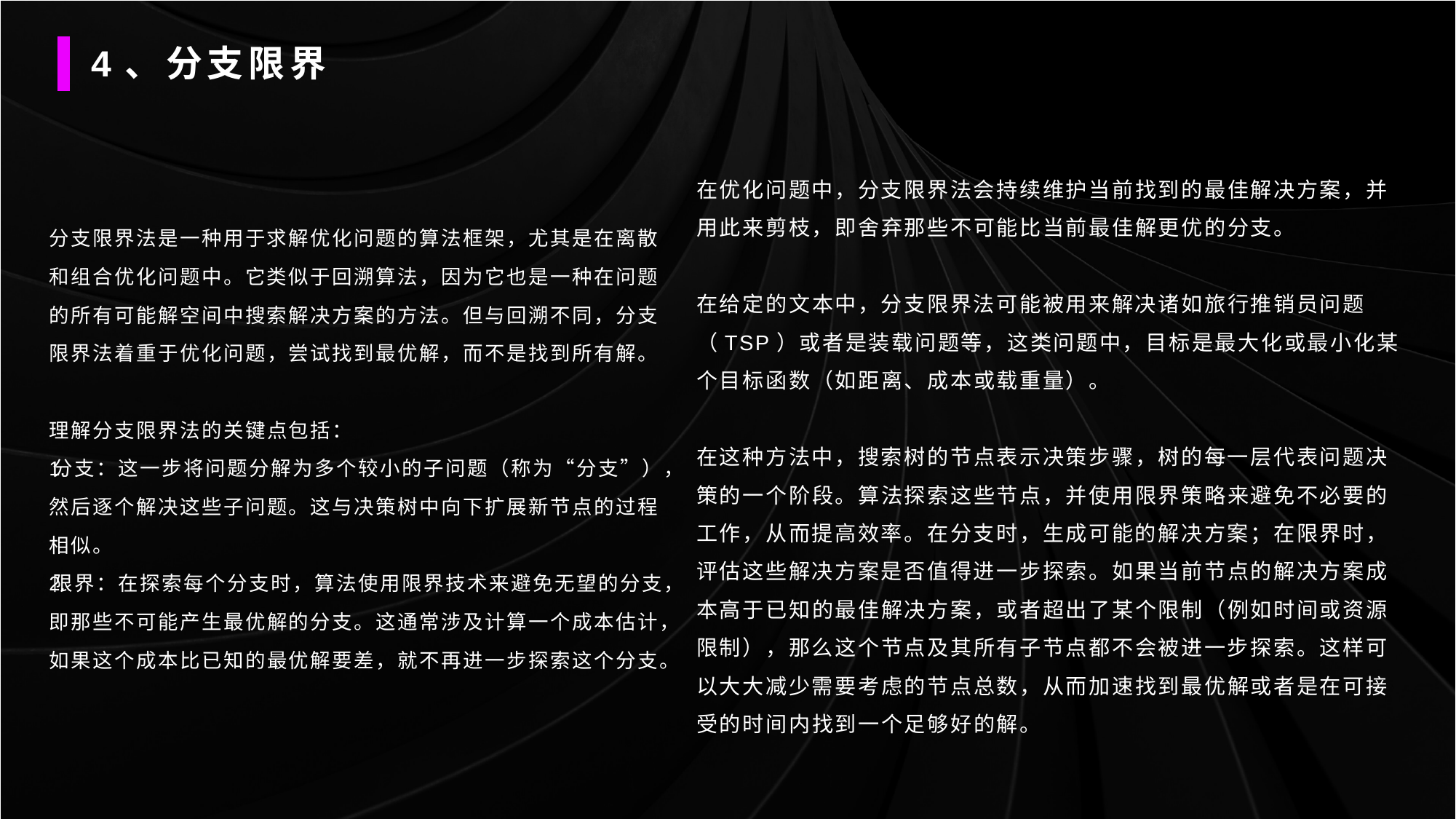

4、分支限界
在优化问题中，分支限界法会持续维护当前找到的最佳解决方案，并用此来剪枝，即舍弃那些不可能比当前最佳解更优的分支。

在给定的文本中，分支限界法可能被用来解决诸如旅行推销员问题（TSP）或者是装载问题等，这类问题中，目标是最大化或最小化某个目标函数（如距离、成本或载重量）。

在这种方法中，搜索树的节点表示决策步骤，树的每一层代表问题决策的一个阶段。算法探索这些节点，并使用限界策略来避免不必要的工作，从而提高效率。在分支时，生成可能的解决方案；在限界时，评估这些解决方案是否值得进一步探索。如果当前节点的解决方案成本高于已知的最佳解决方案，或者超出了某个限制（例如时间或资源限制），那么这个节点及其所有子节点都不会被进一步探索。这样可以大大减少需要考虑的节点总数，从而加速找到最优解或者是在可接受的时间内找到一个足够好的解。

分支限界法是一种用于求解优化问题的算法框架，尤其是在离散和组合优化问题中。它类似于回溯算法，因为它也是一种在问题的所有可能解空间中搜索解决方案的方法。但与回溯不同，分支限界法着重于优化问题，尝试找到最优解，而不是找到所有解。

理解分支限界法的关键点包括：
分支：这一步将问题分解为多个较小的子问题（称为“分支”），然后逐个解决这些子问题。这与决策树中向下扩展新节点的过程相似。
限界：在探索每个分支时，算法使用限界技术来避免无望的分支，即那些不可能产生最优解的分支。这通常涉及计算一个成本估计，如果这个成本比已知的最优解要差，就不再进一步探索这个分支。